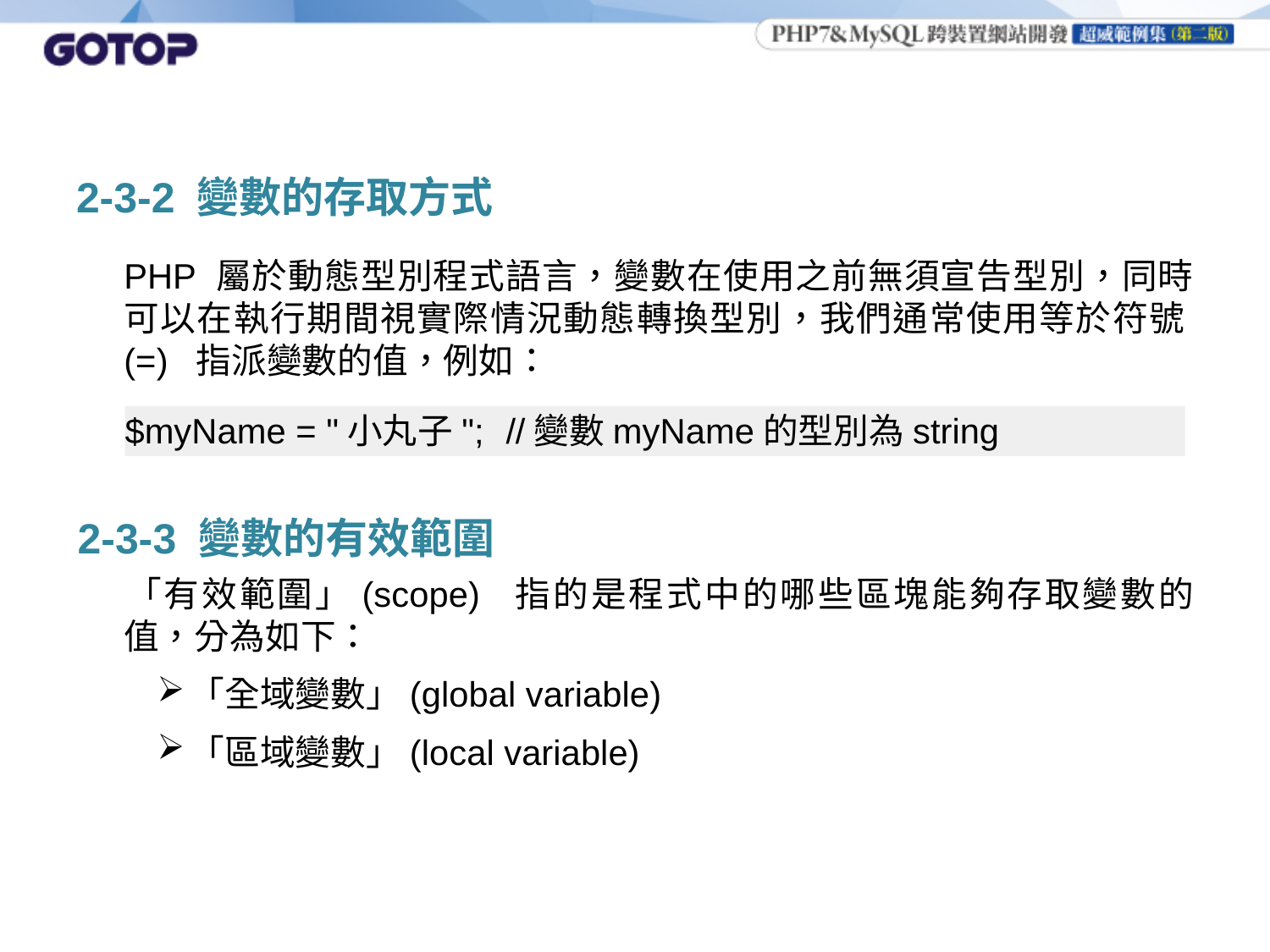

# 2-3-2 變數的存取方式
	PHP 屬於動態型別程式語言，變數在使用之前無須宣告型別，同時可以在執行期間視實際情況動態轉換型別，我們通常使用等於符號  (=)  指派變數的值，例如：

	「有效範圍」(scope)  指的是程式中的哪些區塊能夠存取變數的值，分為如下：
「全域變數」(global variable)
「區域變數」(local variable)
$myName = "小丸子";	//變數myName的型別為string
2-3-3 變數的有效範圍